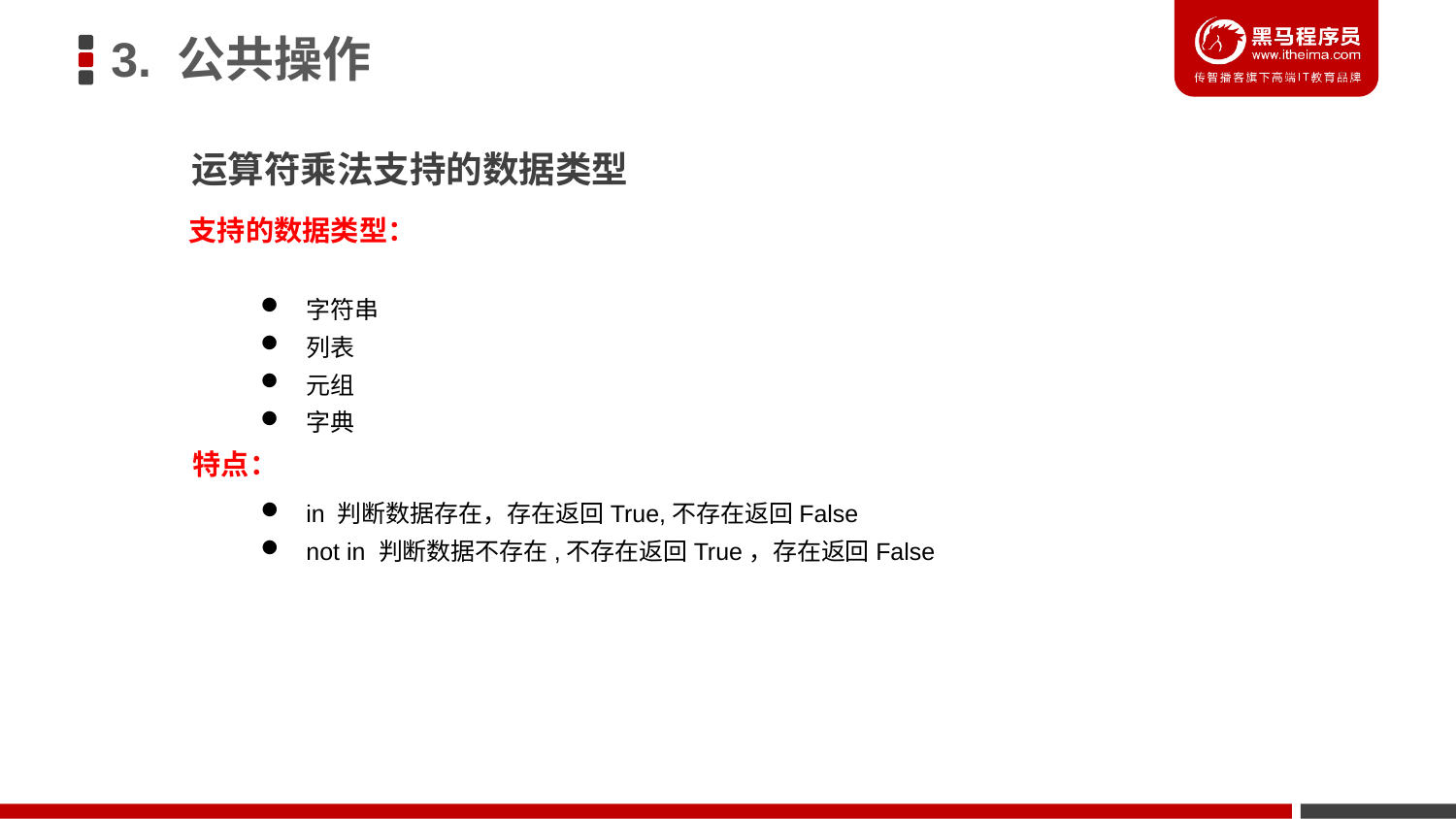

3. 公共操作
运算符乘法支持的数据类型
支持的数据类型：

字符串
列表
元组
字典
特点：

in 判断数据存在，存在返回True,不存在返回False
not in 判断数据不存在,不存在返回True，存在返回False